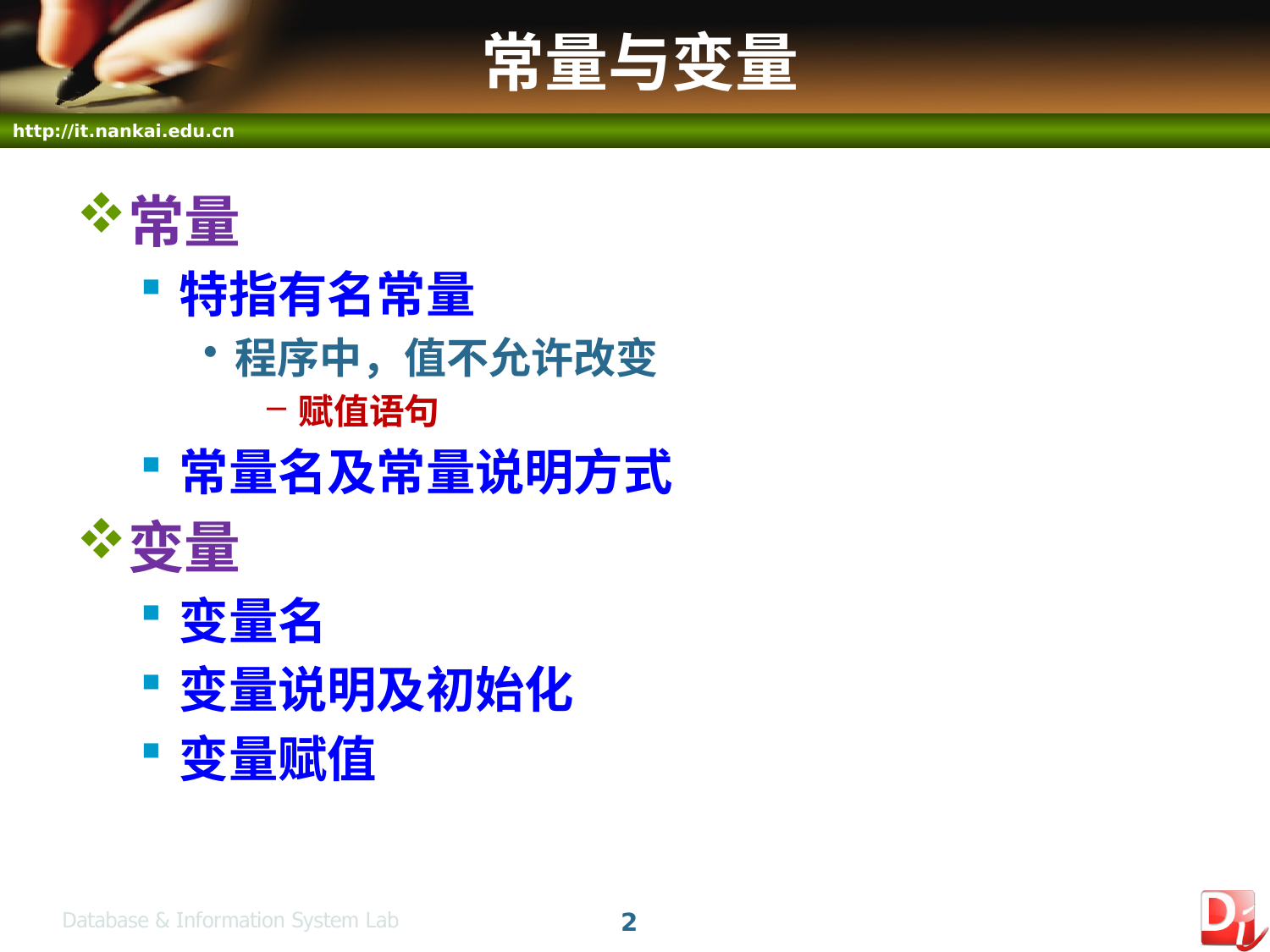

# 常量与变量
常量
特指有名常量
程序中，值不允许改变
赋值语句
常量名及常量说明方式
变量
变量名
变量说明及初始化
变量赋值
2
Database & Information System Lab